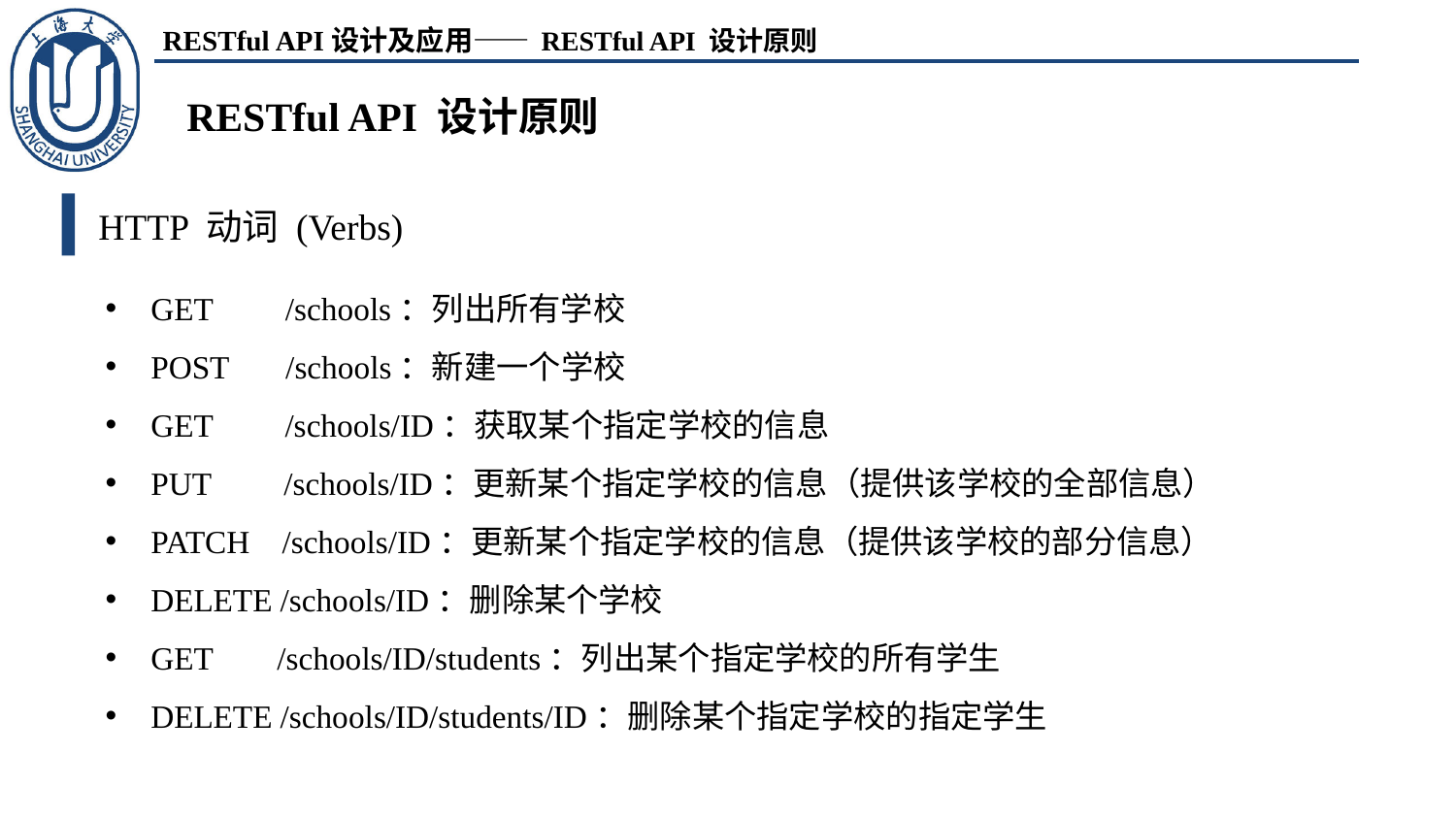

RESTful API 设计原则
RESTful API 设计原则

HTTP 动词 (Verbs)
GET         /schools：列出所有学校
POST       /schools：新建一个学校
GET         /schools/ID：获取某个指定学校的信息
PUT         /schools/ID：更新某个指定学校的信息（提供该学校的全部信息）
PATCH    /schools/ID：更新某个指定学校的信息（提供该学校的部分信息）
DELETE /schools/ID：删除某个学校
GET        /schools/ID/students：列出某个指定学校的所有学生
DELETE /schools/ID/students/ID：删除某个指定学校的指定学生
17